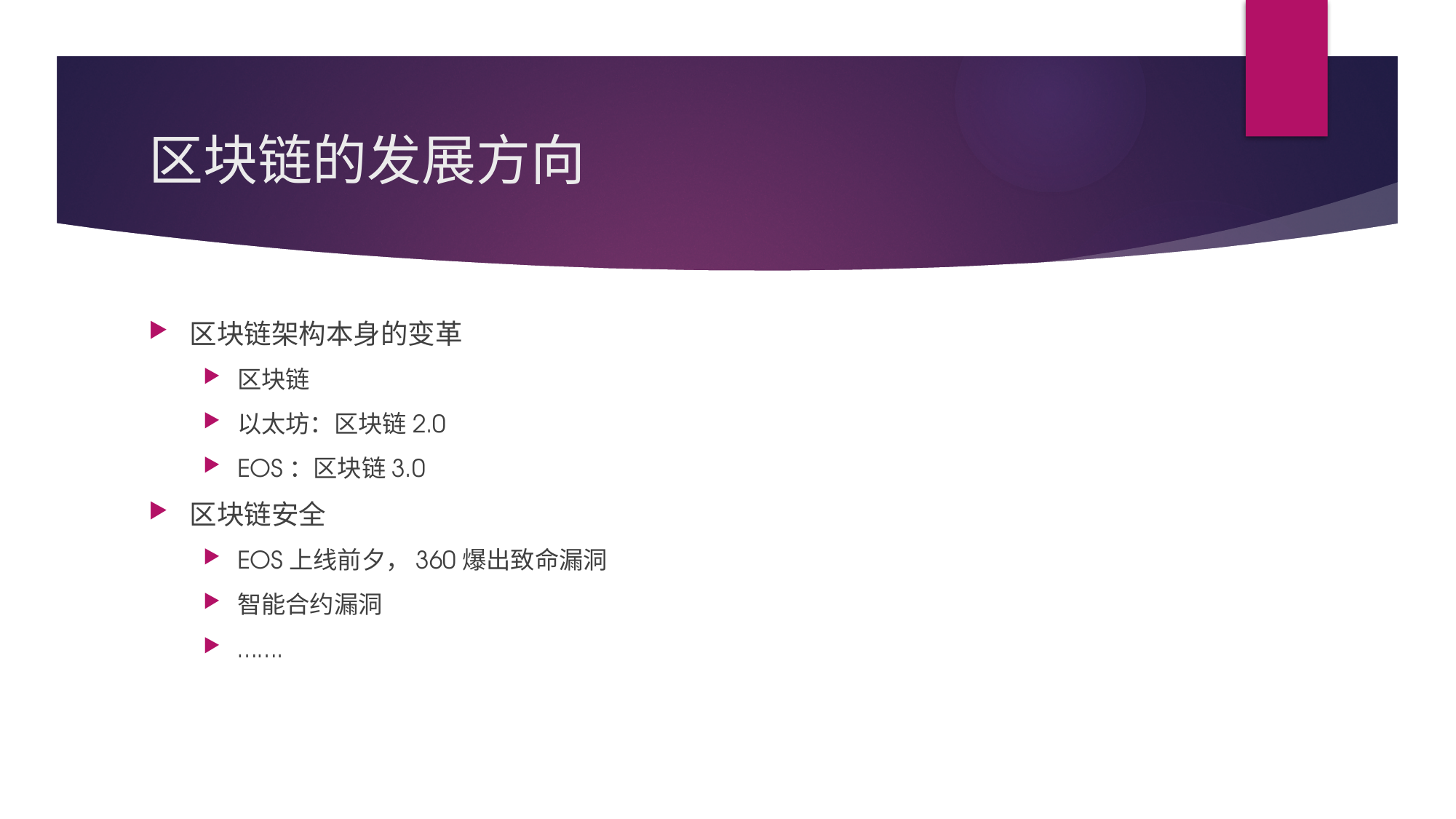

# 区块链的发展方向
区块链架构本身的变革
区块链
以太坊：区块链2.0
EOS：区块链3.0
区块链安全
EOS上线前夕，360爆出致命漏洞
智能合约漏洞
…….